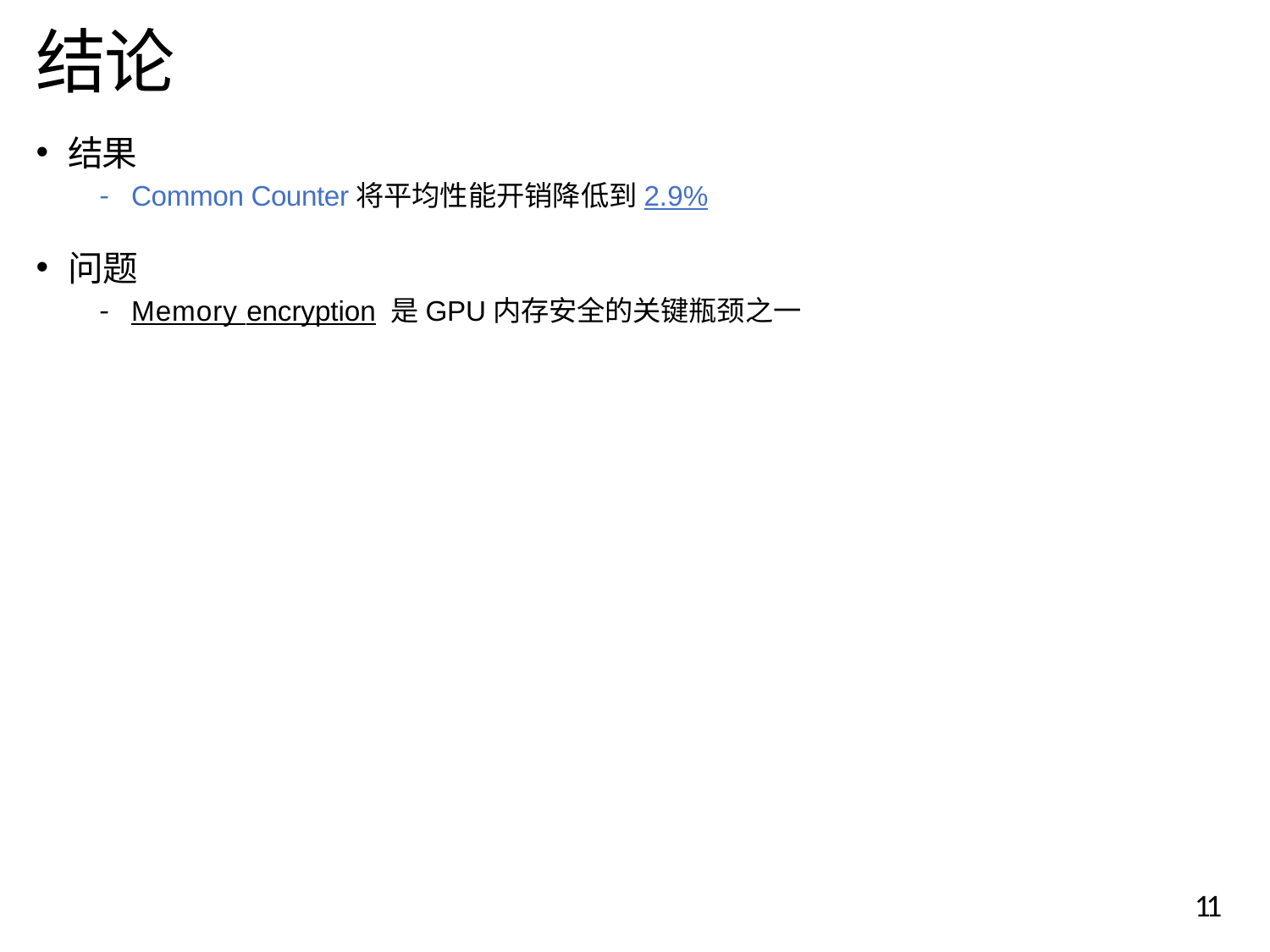

结论
结果
Common Counter将平均性能开销降低到2.9%

问题
Memory encryption 是GPU内存安全的关键瓶颈之一
11